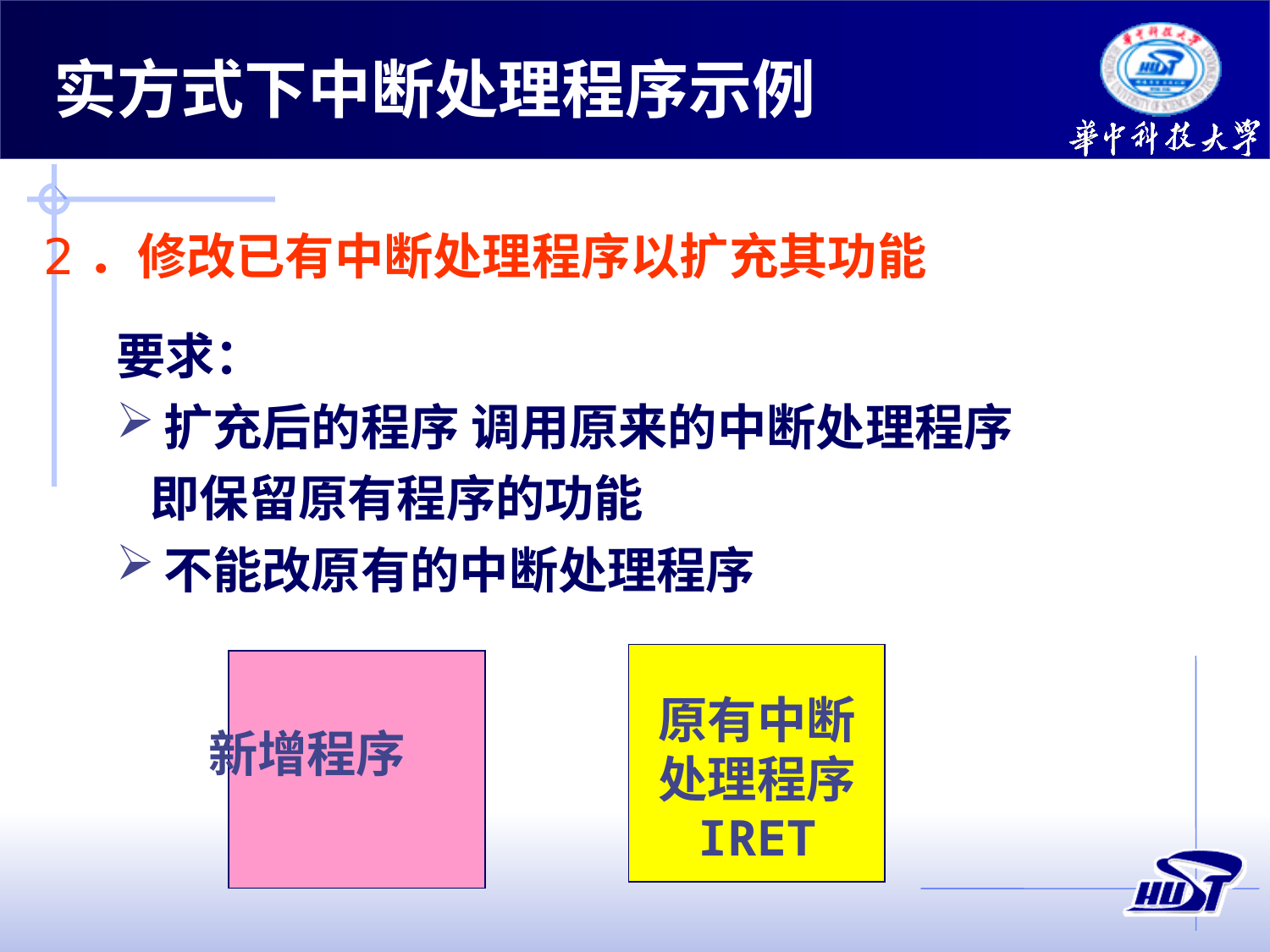

实方式下中断处理程序示例
2．修改已有中断处理程序以扩充其功能
要求：
扩充后的程序 调用原来的中断处理程序
  即保留原有程序的功能
不能改原有的中断处理程序

原有中断
处理程序
IRET
新增程序